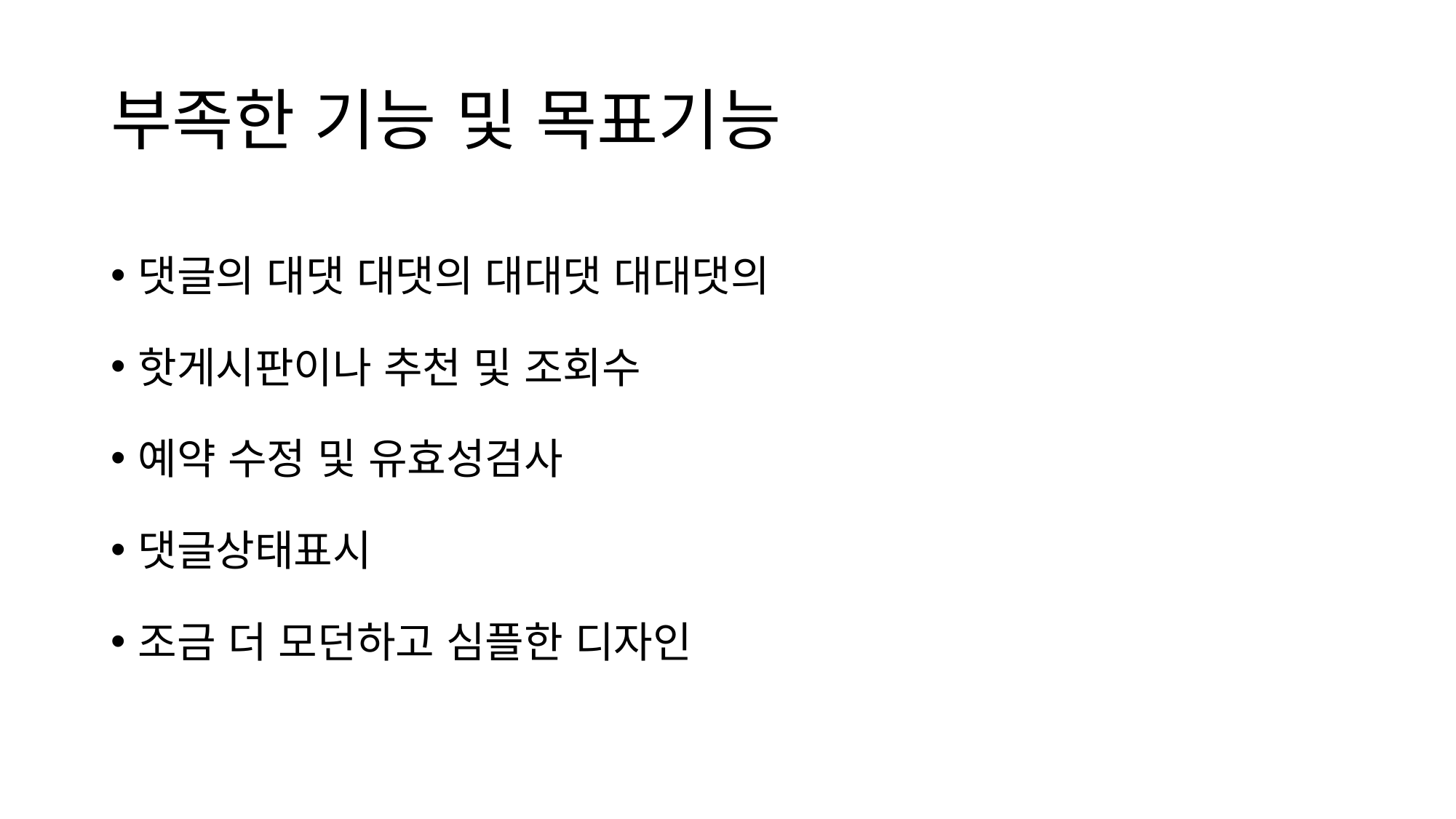

# 부족한 기능 및 목표기능
댓글의 대댓 대댓의 대대댓 대대댓의
핫게시판이나 추천 및 조회수
예약 수정 및 유효성검사
댓글상태표시
조금 더 모던하고 심플한 디자인